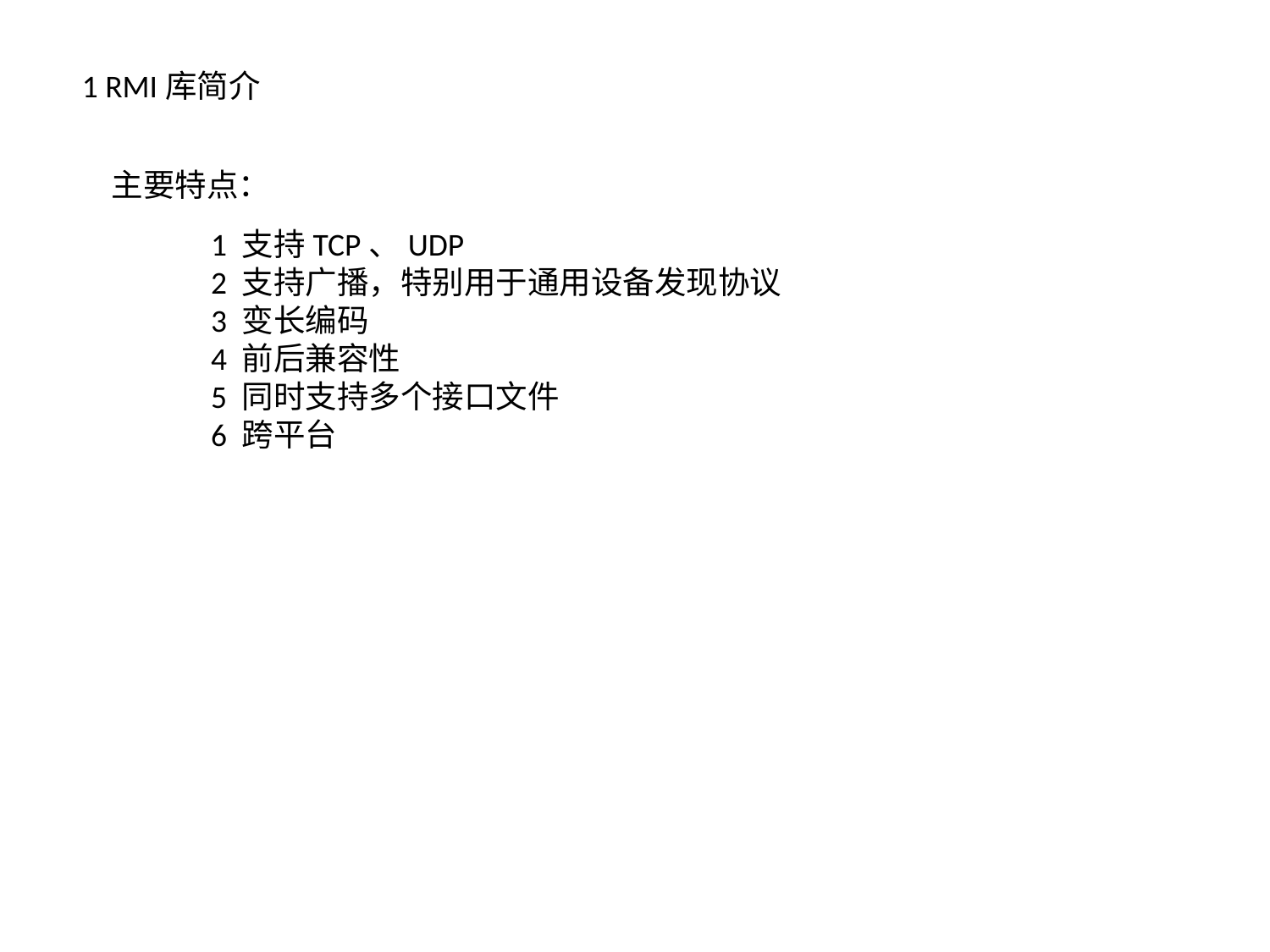

1 RMI库简介
主要特点：
1 支持TCP、UDP
2 支持广播，特别用于通用设备发现协议
3 变长编码
4 前后兼容性
5 同时支持多个接口文件
6 跨平台